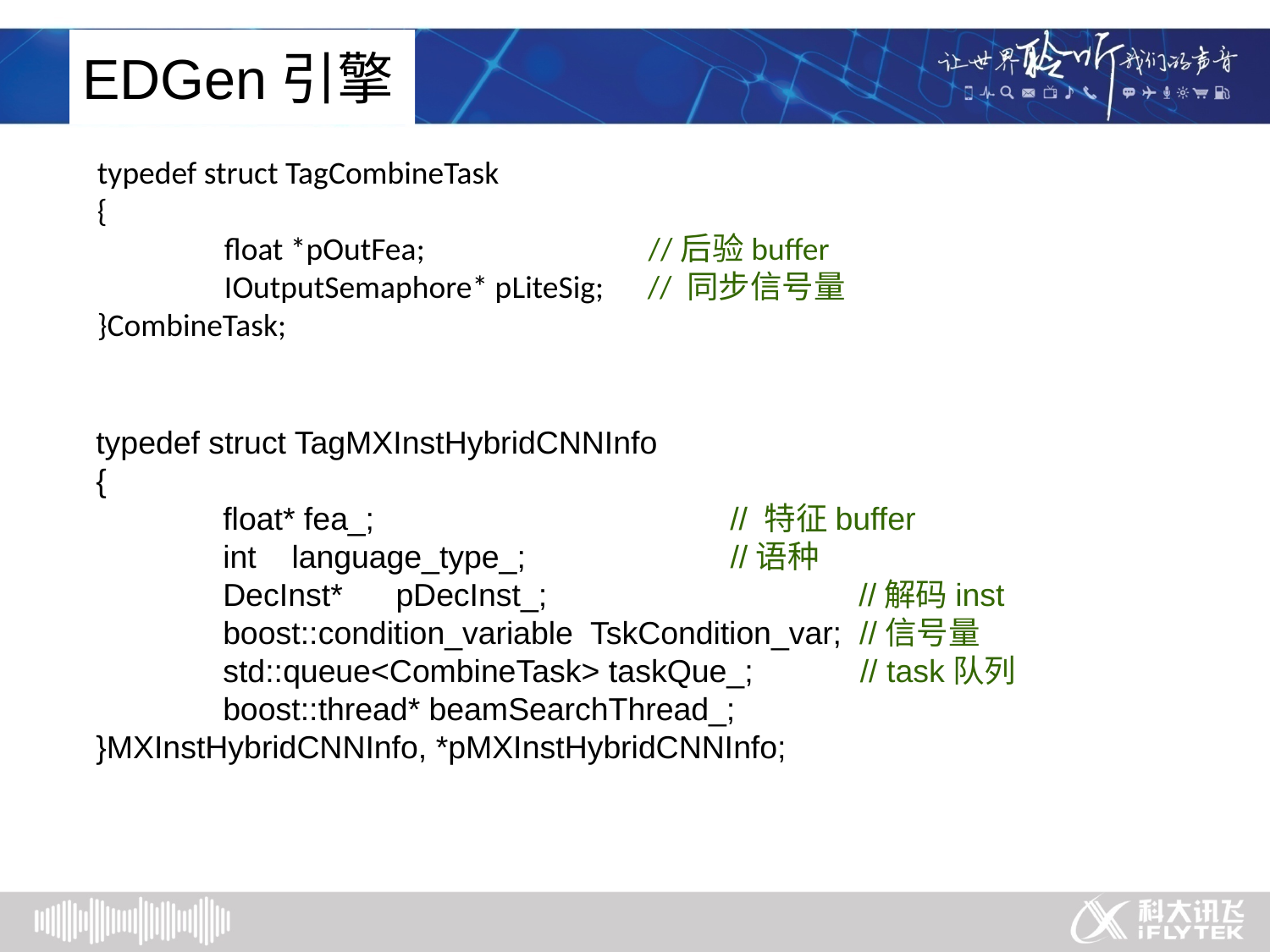

EDGen引擎
typedef struct TagCombineTask
{
	float *pOutFea;                               //后验buffer
	IOutputSemaphore* pLiteSig;      // 同步信号量
}CombineTask;
typedef struct TagMXInstHybridCNNInfo
{
	float* fea_;                                        // 特征buffer
	int    language_type_;                       //语种
	DecInst*      pDecInst_;                                   //解码inst
	boost::condition_variable  TskCondition_var;  //信号量
	std::queue<CombineTask> taskQue_;            // task队列
	boost::thread* beamSearchThread_;
}MXInstHybridCNNInfo, *pMXInstHybridCNNInfo;